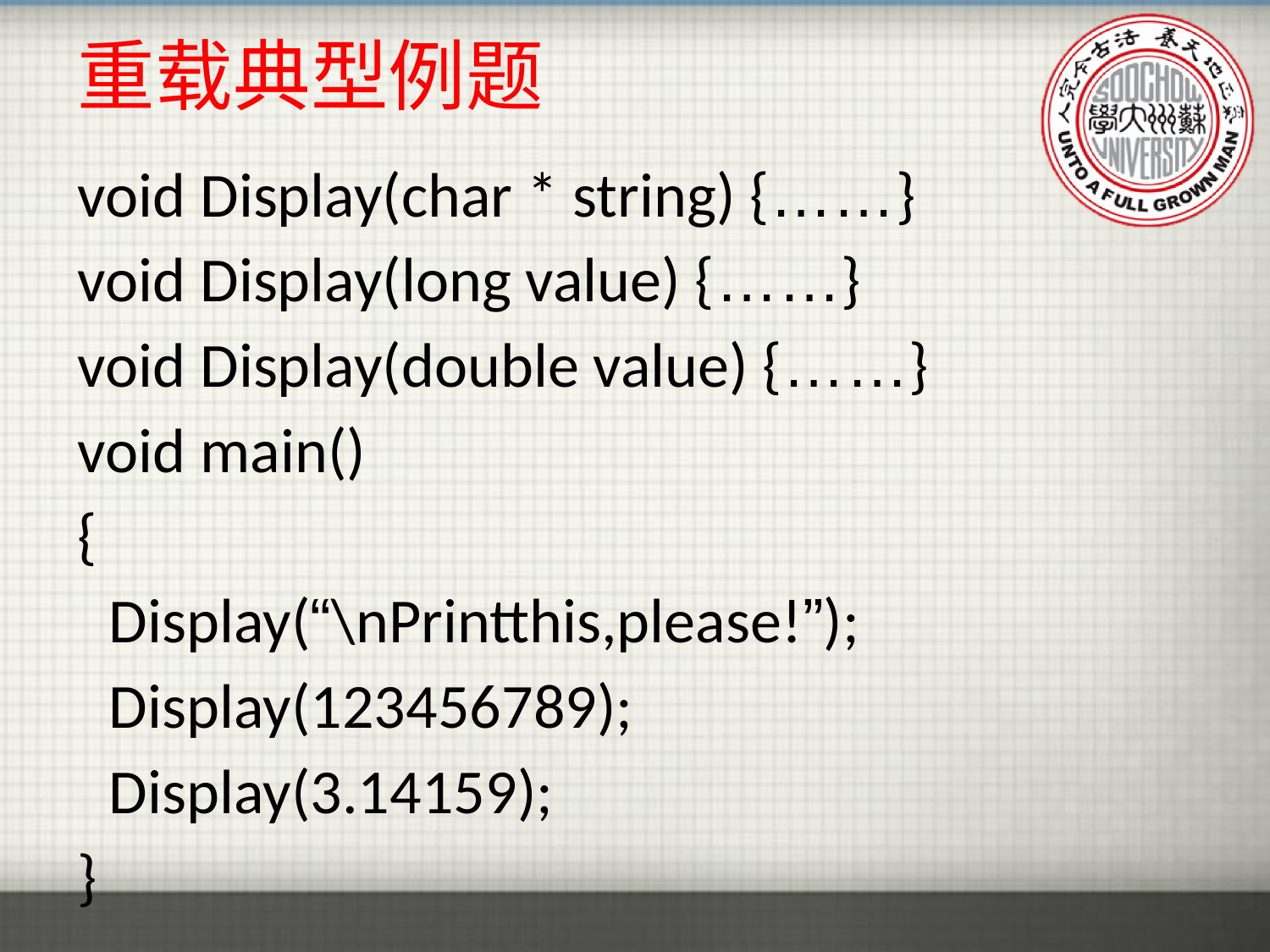

# 重载典型例题
void Display(char * string) {……}
void Display(long value) {……}
void Display(double value) {……}
void main()
{
	Display(“\nPrintthis,please!”);
	Display(123456789);
	Display(3.14159);
}